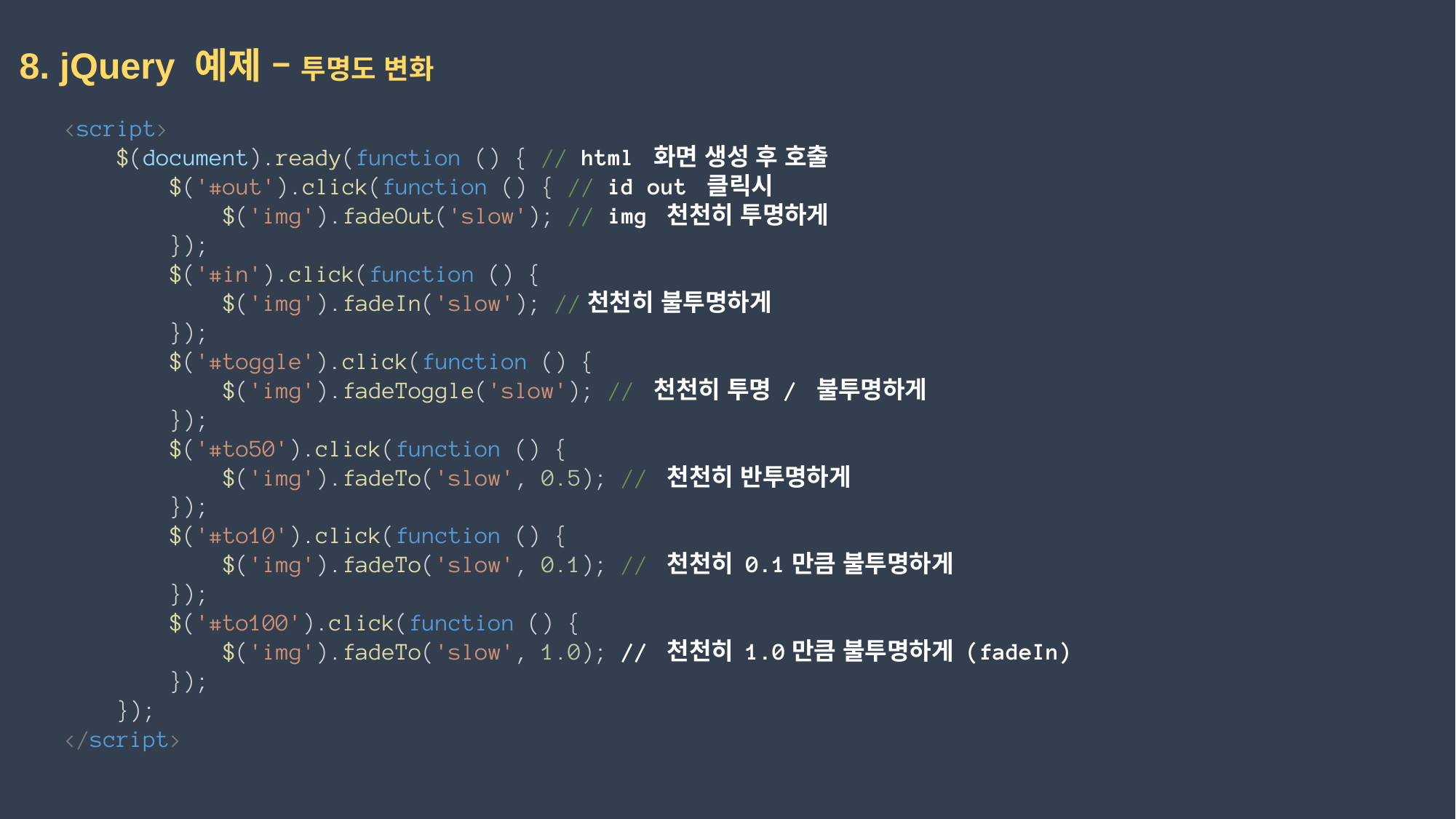

8. jQuery 예제 – 투명도 변화
    <script>
        $(document).ready(function () { // html 화면 생성 후 호출
            $('#out').click(function () { // id out 클릭시
                $('img').fadeOut('slow'); // img 천천히 투명하게
            });
            $('#in').click(function () {
                $('img').fadeIn('slow'); //천천히 불투명하게
            });
            $('#toggle').click(function () {
                $('img').fadeToggle('slow'); // 천천히 투명 / 불투명하게
            });
            $('#to50').click(function () {
                $('img').fadeTo('slow', 0.5); // 천천히 반투명하게
            });
            $('#to10').click(function () {
                $('img').fadeTo('slow', 0.1); // 천천히 0.1만큼 불투명하게
            });
            $('#to100').click(function () {
                $('img').fadeTo('slow', 1.0); // 천천히 1.0만큼 불투명하게 (fadeIn)
            });
        });
    </script>

2023-02-22
권민지